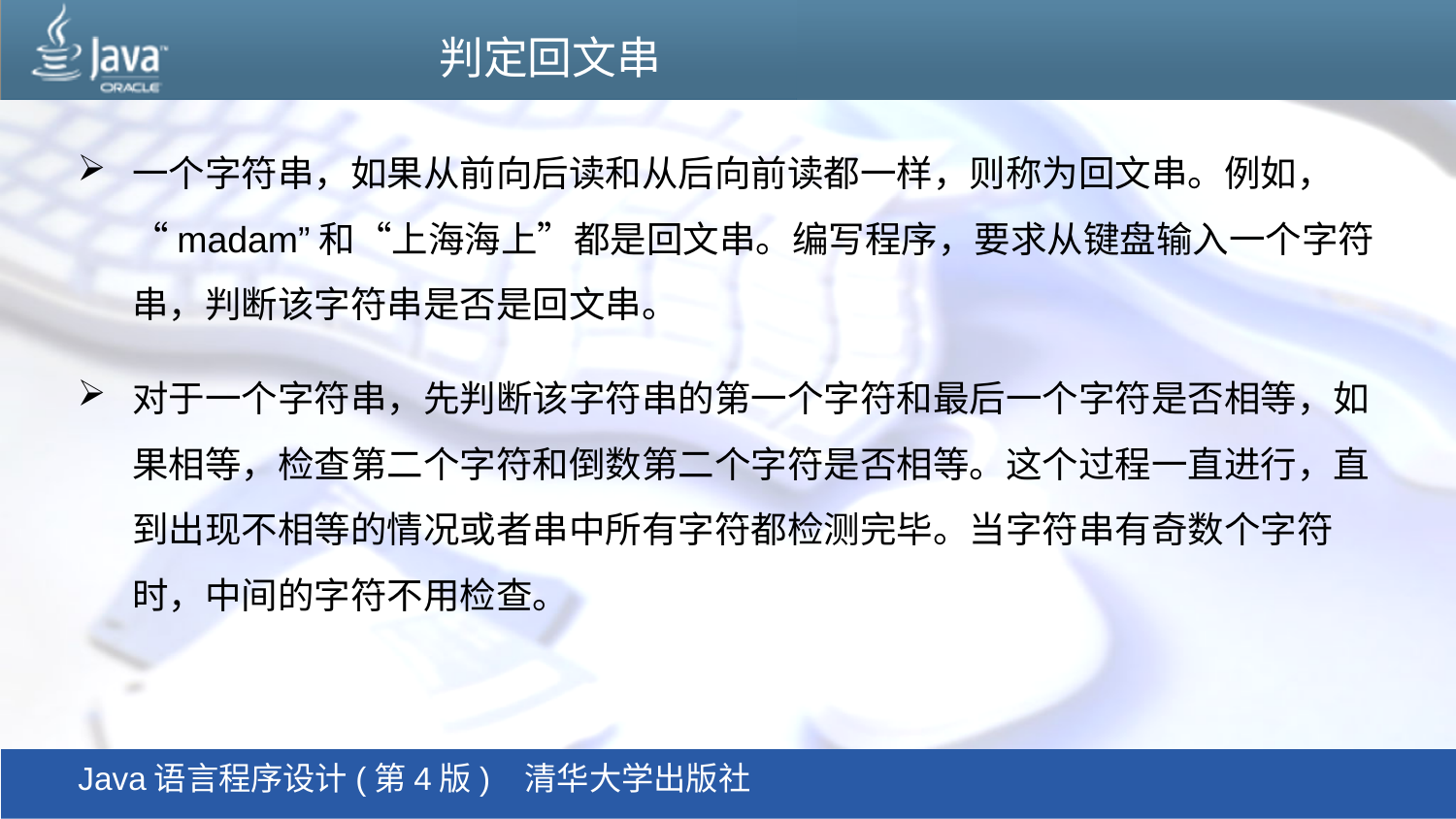

# 判定回文串
一个字符串，如果从前向后读和从后向前读都一样，则称为回文串。例如，“madam”和“上海海上”都是回文串。编写程序，要求从键盘输入一个字符串，判断该字符串是否是回文串。
对于一个字符串，先判断该字符串的第一个字符和最后一个字符是否相等，如果相等，检查第二个字符和倒数第二个字符是否相等。这个过程一直进行，直到出现不相等的情况或者串中所有字符都检测完毕。当字符串有奇数个字符时，中间的字符不用检查。